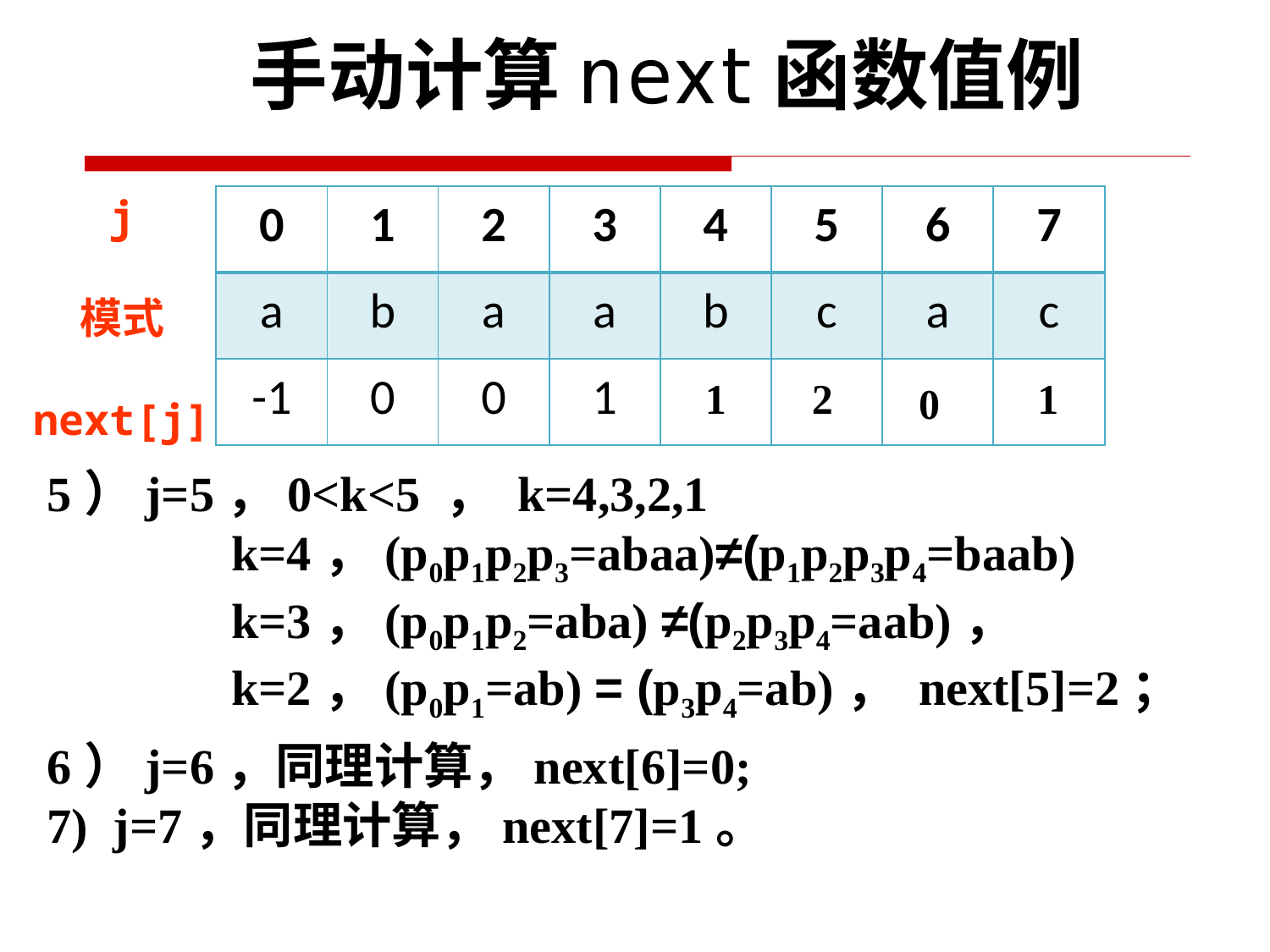

手动计算next函数值例
j

模式

next[j]

| 0 | 1 | 2 | 3 | 4 | 5 | 6 | 7 |
| --- | --- | --- | --- | --- | --- | --- | --- |
| a | b | a | a | b | c | a | c |
| -1 | 0 | 0 | 1 |  |  |  |  |
2
1
1
0
5）j=5，0<k<5 ， k=4,3,2,1
               k=4，(p0p1p2p3=abaa)≠(p1p2p3p4=baab)
               k=3，(p0p1p2=aba) ≠(p2p3p4=aab)，
               k=2，(p0p1=ab) = (p3p4=ab)， next[5]=2；
6）j=6，同理计算，next[6]=0;
7)  j=7，同理计算，next[7]=1。